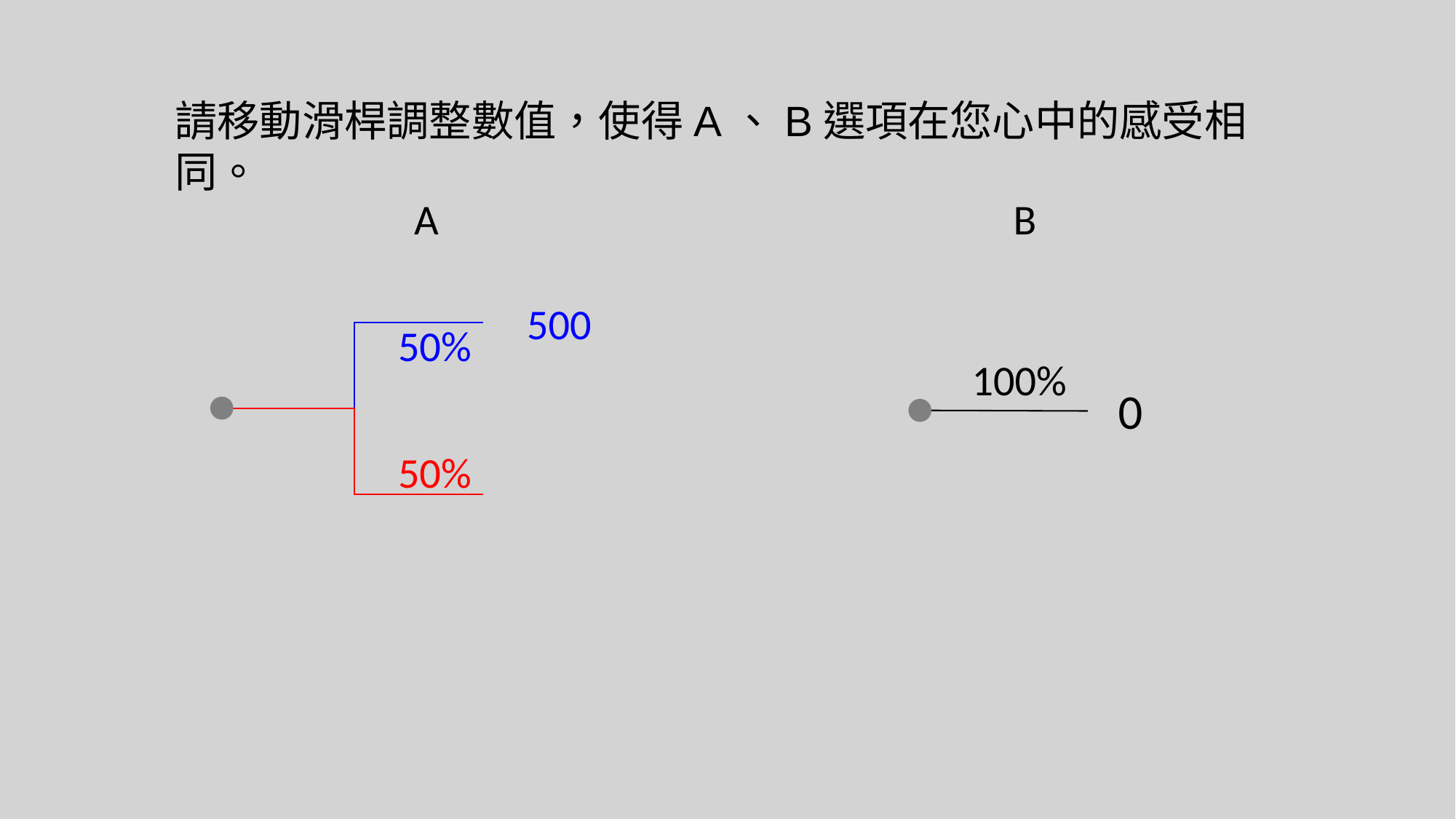

請移動滑桿調整數值，使得A、B選項在您心中的感受相同。
A
B
500
50%

50%
100%
0